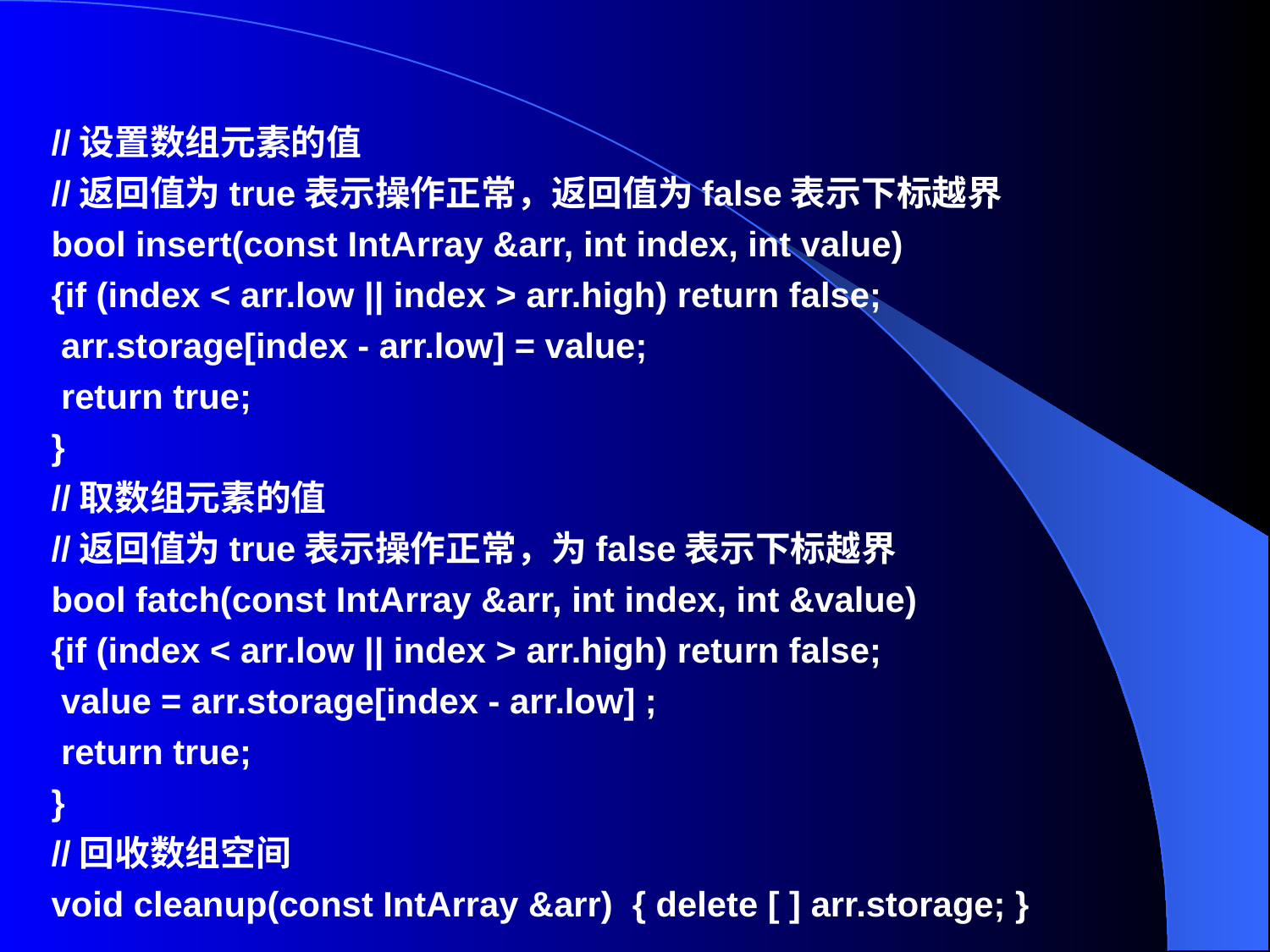

//设置数组元素的值
//返回值为true表示操作正常，返回值为false表示下标越界
bool insert(const IntArray &arr, int index, int value)
{if (index < arr.low || index > arr.high) return false;
 arr.storage[index - arr.low] = value;
 return true;
}
//取数组元素的值
//返回值为true表示操作正常，为false表示下标越界
bool fatch(const IntArray &arr, int index, int &value)
{if (index < arr.low || index > arr.high) return false;
 value = arr.storage[index - arr.low] ;
 return true;
}
//回收数组空间
void cleanup(const IntArray &arr)  { delete [ ] arr.storage; }